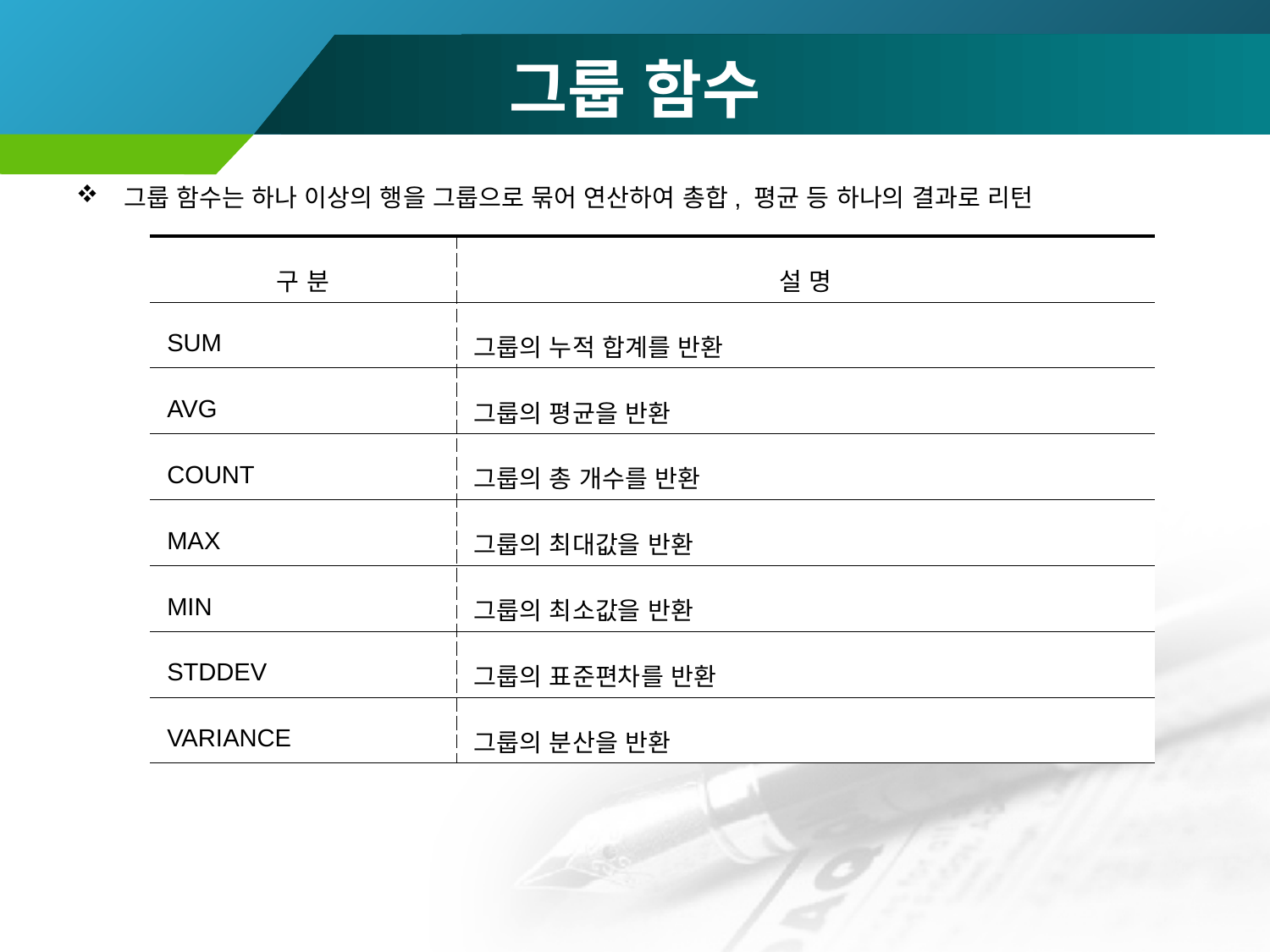

# 그룹 함수
그룹 함수는 하나 이상의 행을 그룹으로 묶어 연산하여 총합, 평균 등 하나의 결과로 리턴
| 구 분 | 설 명 |
| --- | --- |
| SUM | 그룹의 누적 합계를 반환 |
| AVG | 그룹의 평균을 반환 |
| COUNT | 그룹의 총 개수를 반환 |
| MAX | 그룹의 최대값을 반환 |
| MIN | 그룹의 최소값을 반환 |
| STDDEV | 그룹의 표준편차를 반환 |
| VARIANCE | 그룹의 분산을 반환 |